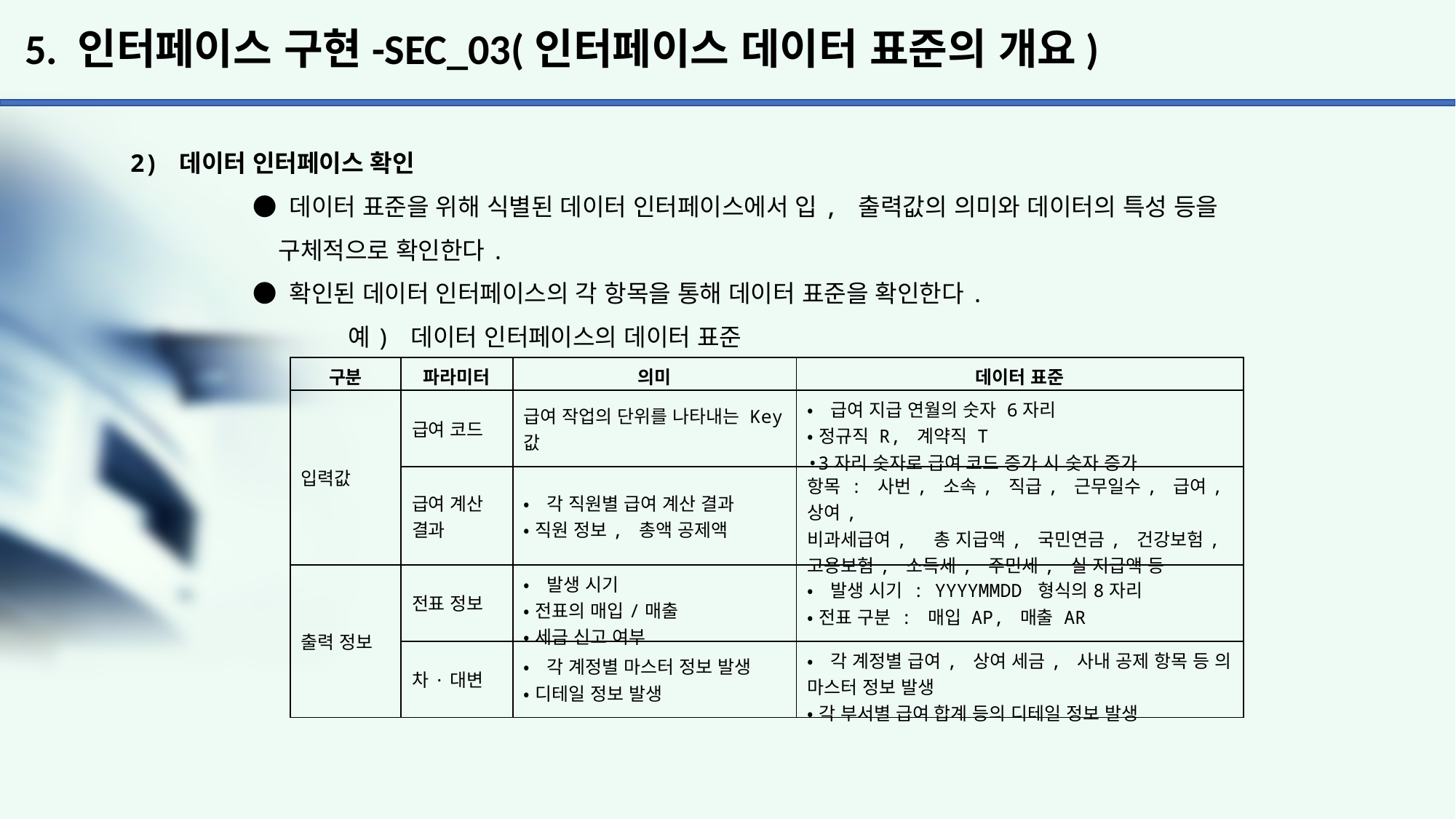

# 5. 인터페이스 구현-SEC_03(인터페이스 데이터 표준의 개요)
2) 데이터 인터페이스 확인
	  ● 데이터 표준을 위해 식별된 데이터 인터페이스에서 입, 출력값의 의미와 데이터의 특성 등을
	     구체적으로 확인한다.
	  ● 확인된 데이터 인터페이스의 각 항목을 통해 데이터 표준을 확인한다.
		예) 데이터 인터페이스의 데이터 표준
| 구분 | 파라미터 | 의미 | 데이터 표준 |
| --- | --- | --- | --- |
| 입력값 | 급여 코드 | 급여 작업의 단위를 나타내는 Key 값 | •급여 지급 연월의 숫자 6자리 •정규직 R, 계약직 T •3자리 숫자로 급여 코드 증가 시 숫자 증가 |
|  | 급여 계산 결과 | •각 직원별 급여 계산 결과 •직원 정보, 총액 공제액 | 항목 : 사번, 소속, 직급, 근무일수, 급여, 상여, 비과세급여, 총 지급액, 국민연금, 건강보험, 고용보험, 소득세, 주민세, 실 지급액 등 |
| 출력 정보 | 전표 정보 | •발생 시기 •전표의 매입/매출 •세금 신고 여부 | •발생 시기 : YYYYMMDD 형식의8자리 •전표 구분 : 매입 AP, 매출 AR |
|  | 차·대변 | •각 계정별 마스터 정보 발생 •디테일 정보 발생 | •각 계정별 급여, 상여 세금, 사내 공제 항목 등 의 마스터 정보 발생 •각 부서별 급여 합계 등의 디테일 정보 발생 |